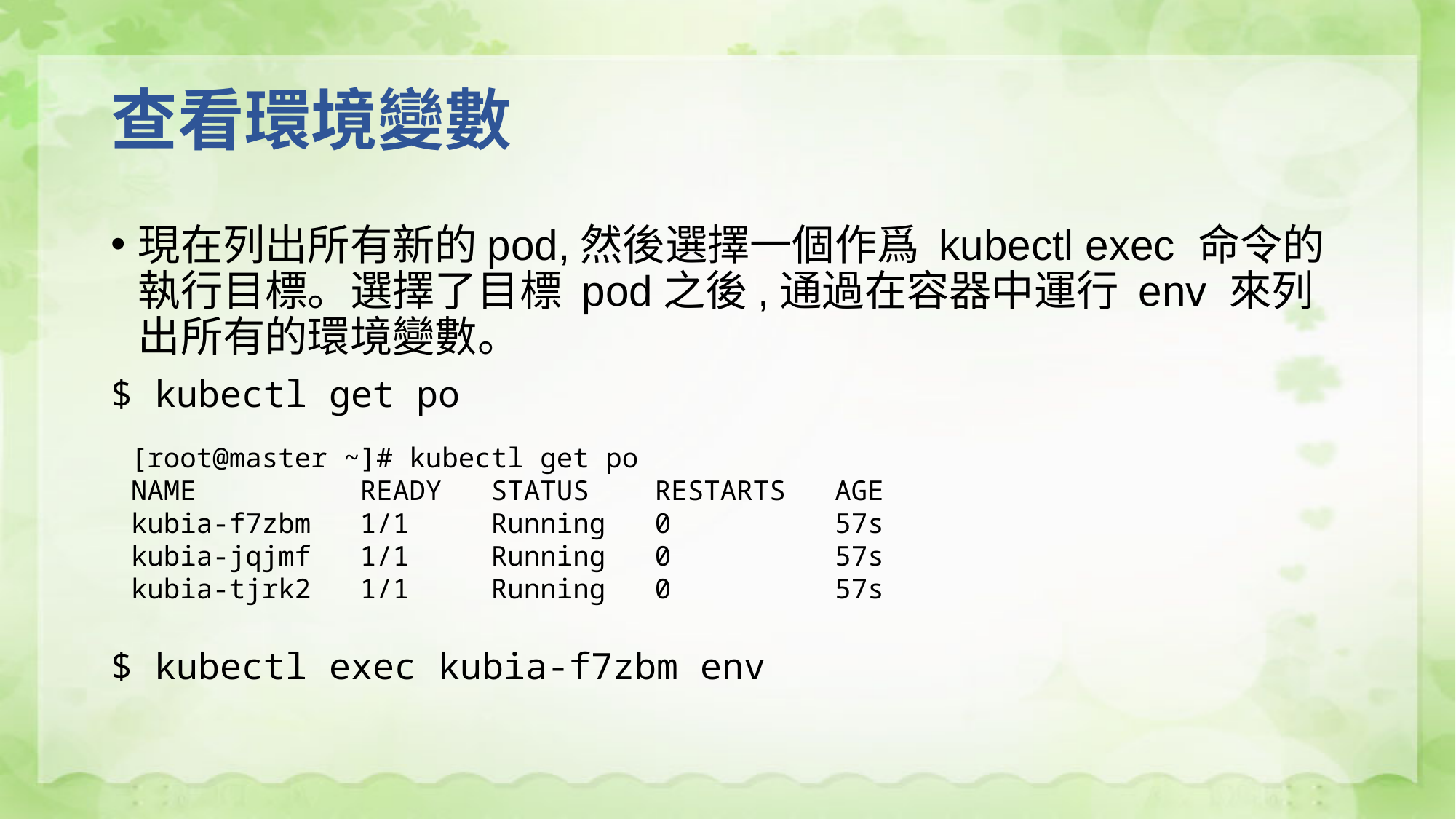

# 查看環境變數
現在列出所有新的pod,然後選擇一個作爲 kubectl exec 命令的執行目標。選擇了目標 pod之後,通過在容器中運行 env 來列出所有的環境變數。
$ kubectl get po

$ kubectl exec kubia-f7zbm env
[root@master ~]# kubectl get po
NAME          READY   STATUS    RESTARTS   AGE
kubia-f7zbm   1/1     Running   0          57s
kubia-jqjmf   1/1     Running   0          57s
kubia-tjrk2   1/1     Running   0          57s